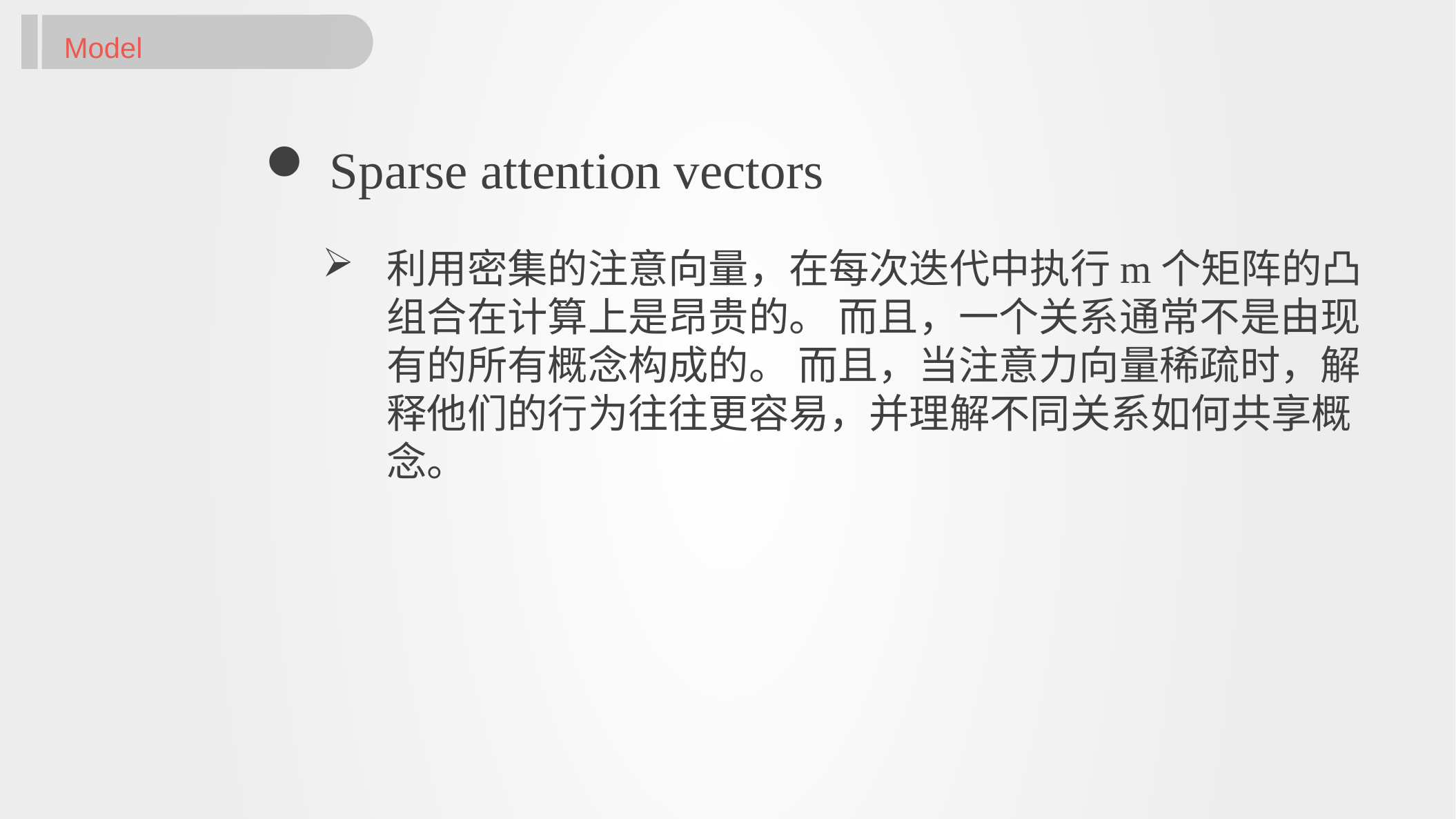

Model
 Sparse attention vectors
利用密集的注意向量，在每次迭代中执行m个矩阵的凸组合在计算上是昂贵的。 而且，一个关系通常不是由现有的所有概念构成的。 而且，当注意力向量稀疏时，解释他们的行为往往更容易，并理解不同关系如何共享概念。